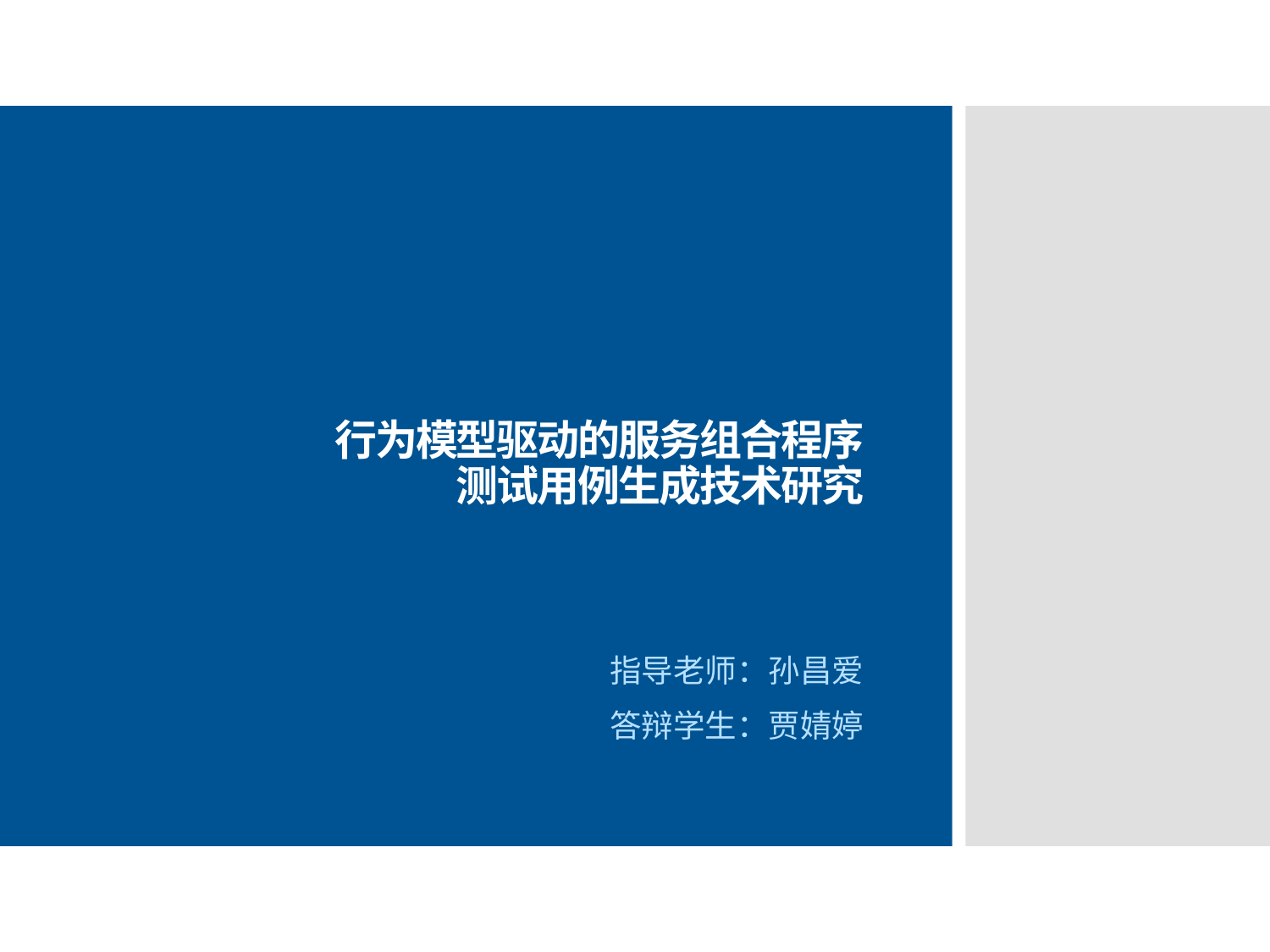

# 行为模型驱动的服务组合程序 测试用例生成技术研究
指导老师：孙昌爱
答辩学生：贾婧婷